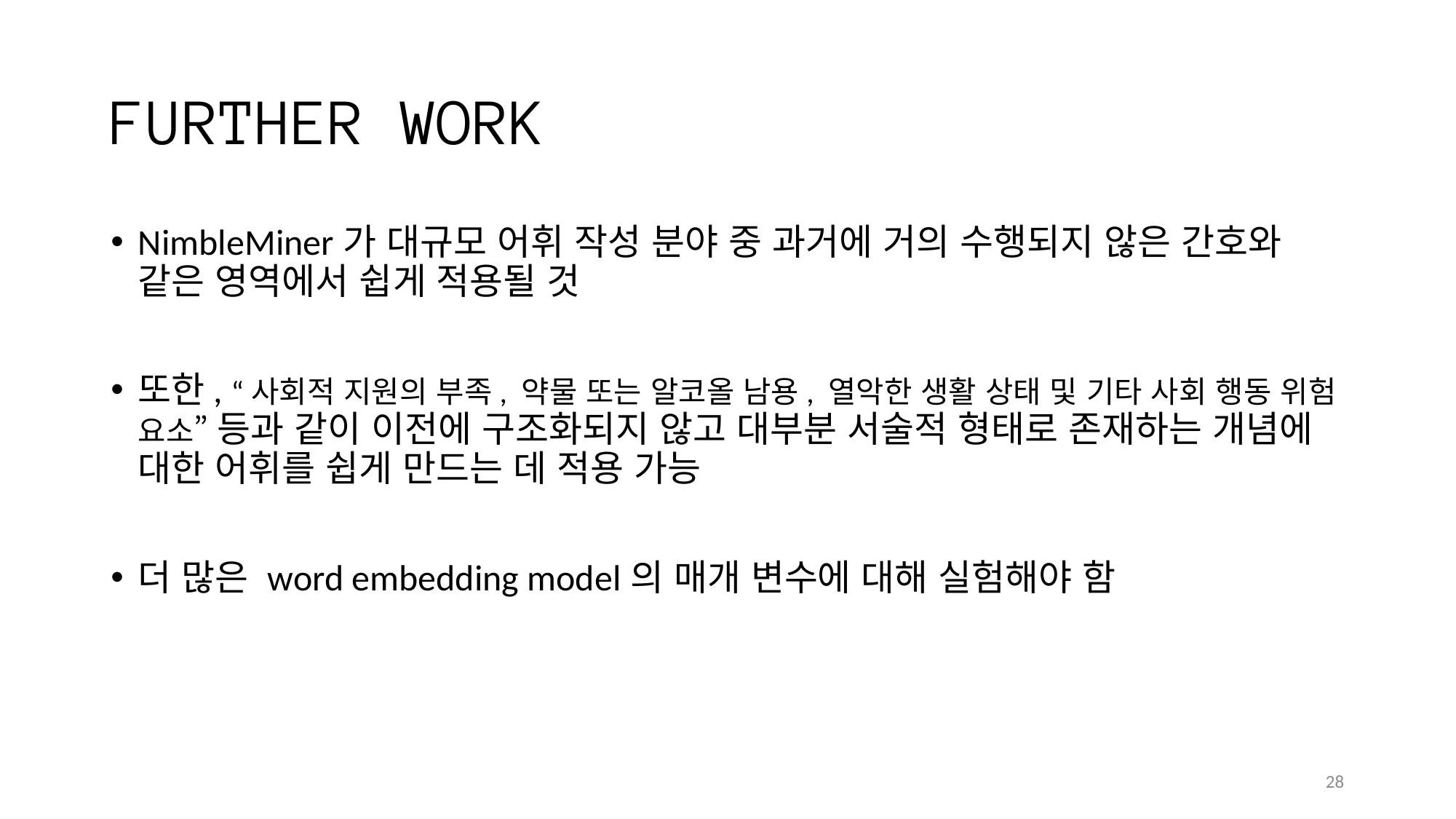

# FURTHER WORK
NimbleMiner가 대규모 어휘 작성 분야 중 과거에 거의 수행되지 않은 간호와 같은 영역에서 쉽게 적용될 것

또한, “사회적 지원의 부족, 약물 또는 알코올 남용, 열악한 생활 상태 및 기타 사회 행동 위험 요소” 등과 같이 이전에 구조화되지 않고 대부분 서술적 형태로 존재하는 개념에 대한 어휘를 쉽게 만드는 데 적용 가능

더 많은 word embedding model의 매개 변수에 대해 실험해야 함
28